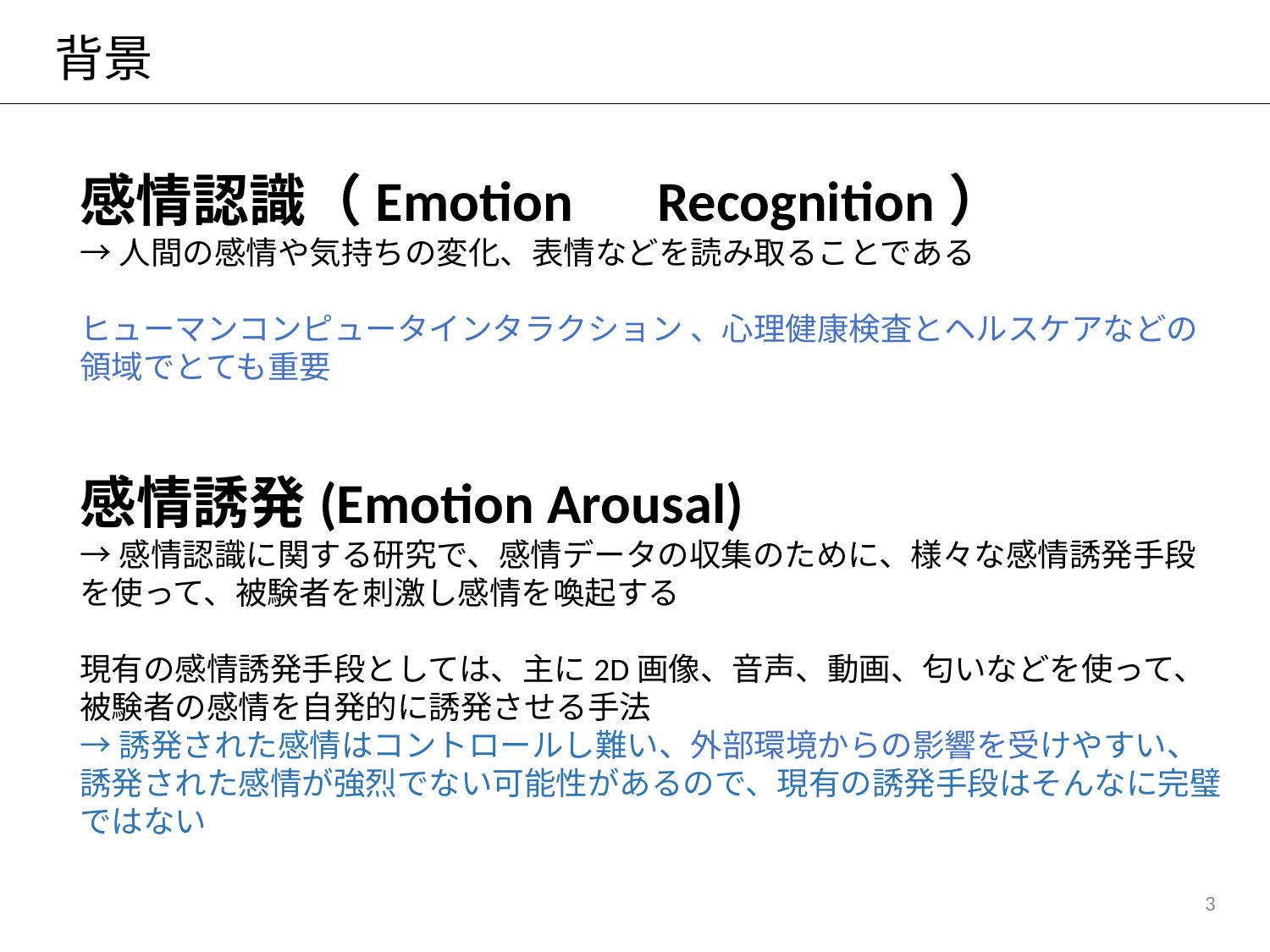

# 背景
感情認識（Emotion　Recognition）
→人間の感情や気持ちの変化、表情などを読み取ることである

ヒューマンコンピュータインタラクション 、心理健康検査とヘルスケアなどの領域でとても重要
感情誘発(Emotion Arousal)
→感情認識に関する研究で、感情データの収集のために、様々な感情誘発手段を使って、被験者を刺激し感情を喚起する

現有の感情誘発手段としては、主に2D画像、音声、動画、匂いなどを使って、被験者の感情を自発的に誘発させる手法
→誘発された感情はコントロールし難い、外部環境からの影響を受けやすい、誘発された感情が強烈でない可能性があるので、現有の誘発手段はそんなに完璧ではない